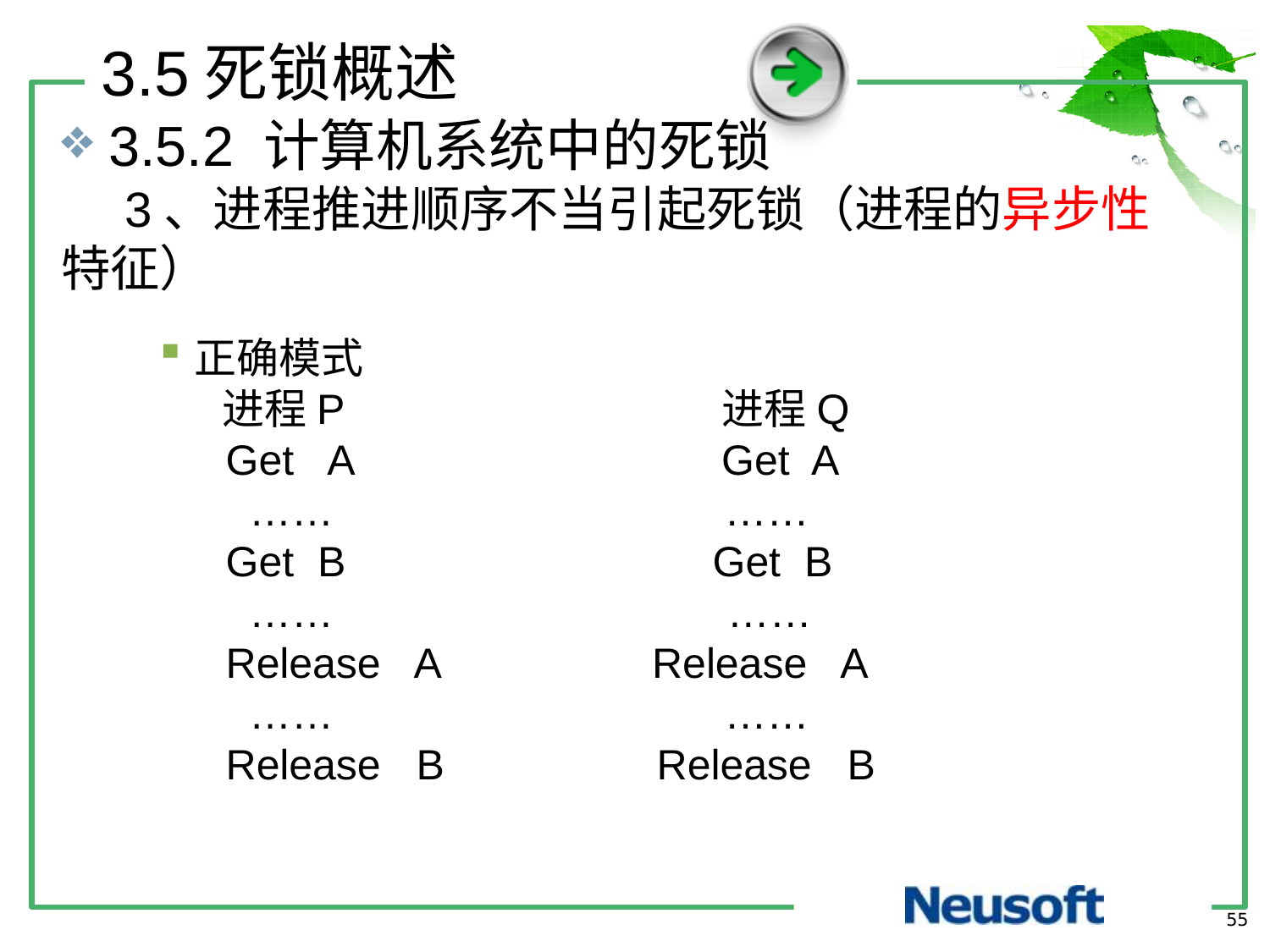

3.5死锁概述
3.5.2 计算机系统中的死锁
3、进程推进顺序不当引起死锁（进程的异步性特征）
正确模式
      进程P                               进程Q
      Get   A        		       Get  A
        …… 		                  ……
      Get  B		                 Get  B
        …… 	                             ……
      Release   A                  Release   A
        …… 		                  ……
      Release   B                  Release   B
55